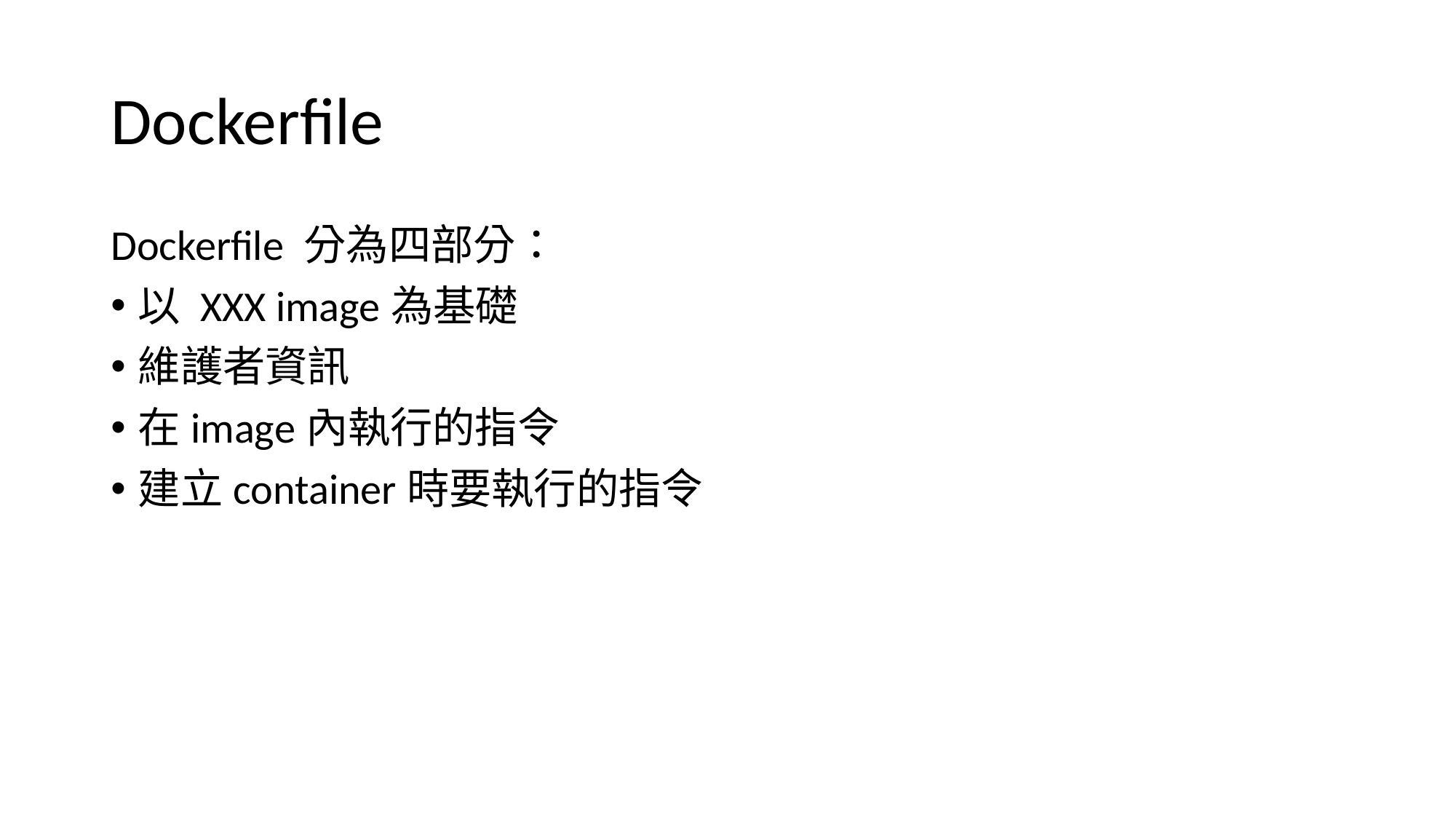

# Dockerfile
Dockerfile 分為四部分：
以 XXX image為基礎
維護者資訊
在image內執行的指令
建立container時要執行的指令